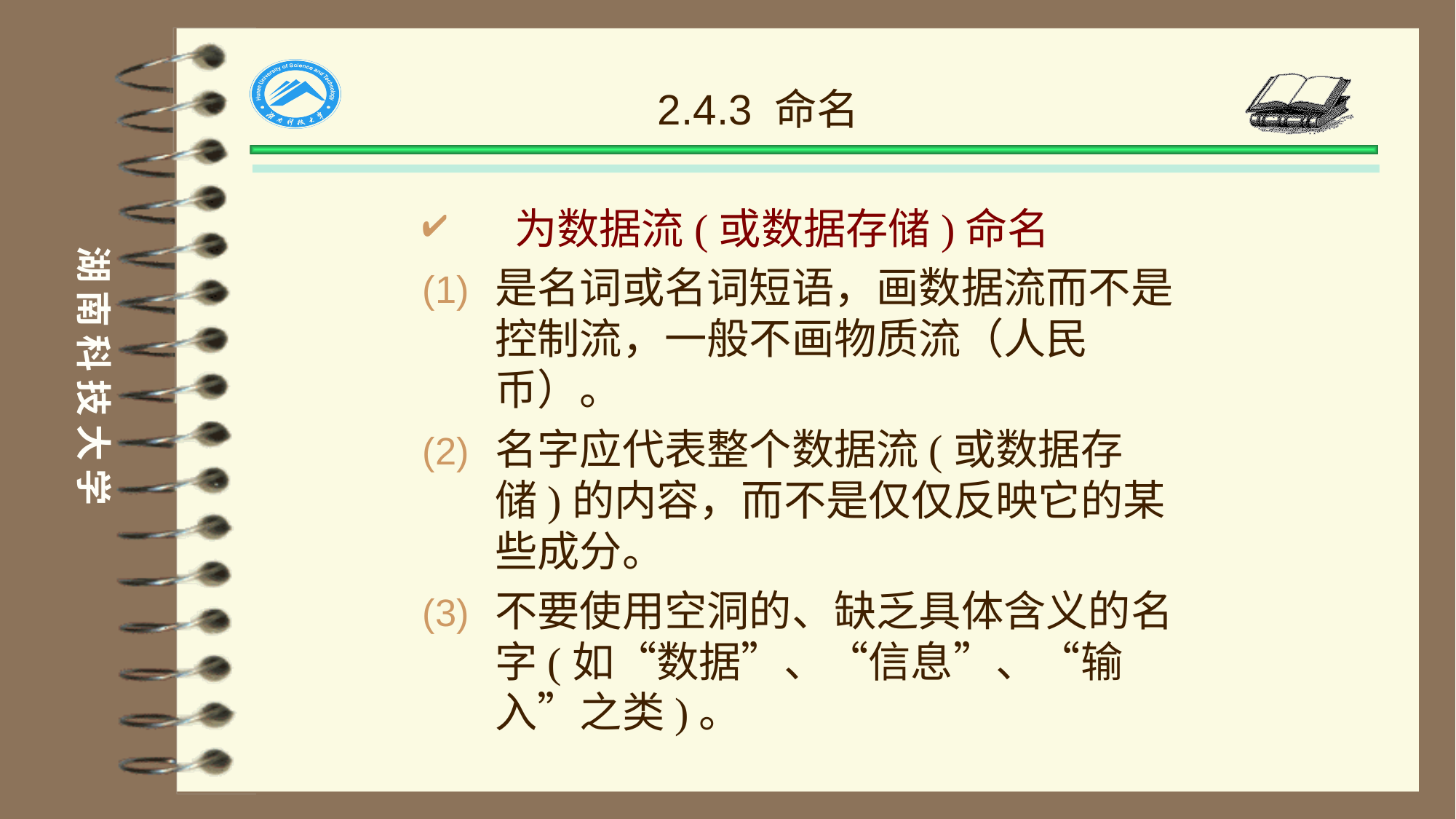

2.4.3 命名
 为数据流(或数据存储)命名
是名词或名词短语，画数据流而不是控制流，一般不画物质流（人民币）。
名字应代表整个数据流(或数据存储)的内容，而不是仅仅反映它的某些成分。
不要使用空洞的、缺乏具体含义的名字(如“数据”、“信息”、“输入”之类)。